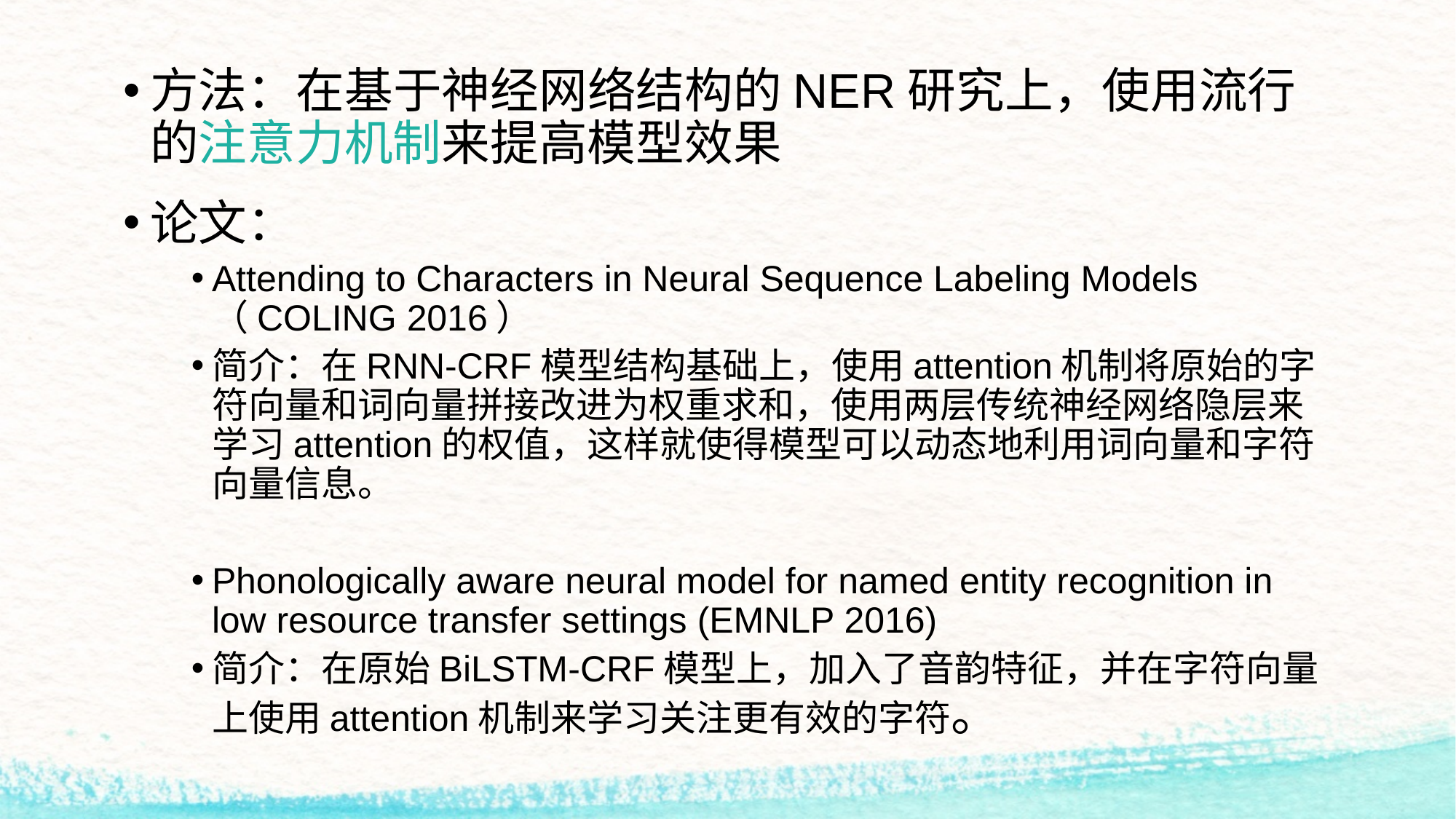

方法：在基于神经网络结构的NER研究上，使用流行的注意力机制来提高模型效果
论文：
Attending to Characters in Neural Sequence Labeling Models （COLING 2016）
简介：在RNN-CRF模型结构基础上，使用attention机制将原始的字符向量和词向量拼接改进为权重求和，使用两层传统神经网络隐层来学习attention的权值，这样就使得模型可以动态地利用词向量和字符向量信息。

Phonologically aware neural model for named entity recognition in low resource transfer settings (EMNLP 2016)
简介：在原始BiLSTM-CRF模型上，加入了音韵特征，并在字符向量上使用attention机制来学习关注更有效的字符。